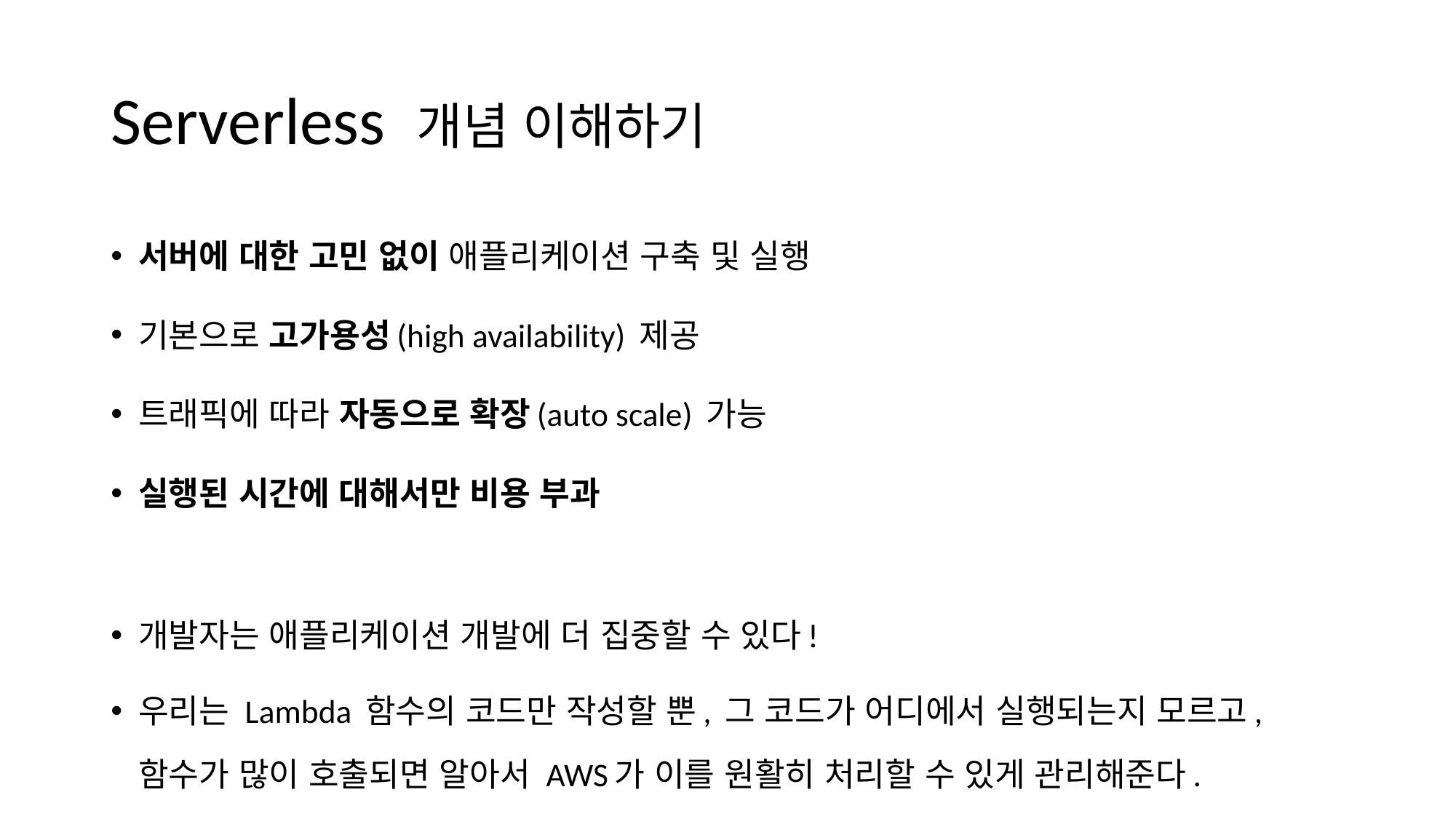

# Serverless 개념 이해하기
서버에 대한 고민 없이 애플리케이션 구축 및 실행
기본으로 고가용성(high availability) 제공
트래픽에 따라 자동으로 확장(auto scale) 가능
실행된 시간에 대해서만 비용 부과

개발자는 애플리케이션 개발에 더 집중할 수 있다!
우리는 Lambda 함수의 코드만 작성할 뿐, 그 코드가 어디에서 실행되는지 모르고, 함수가 많이 호출되면 알아서 AWS가 이를 원활히 처리할 수 있게 관리해준다.